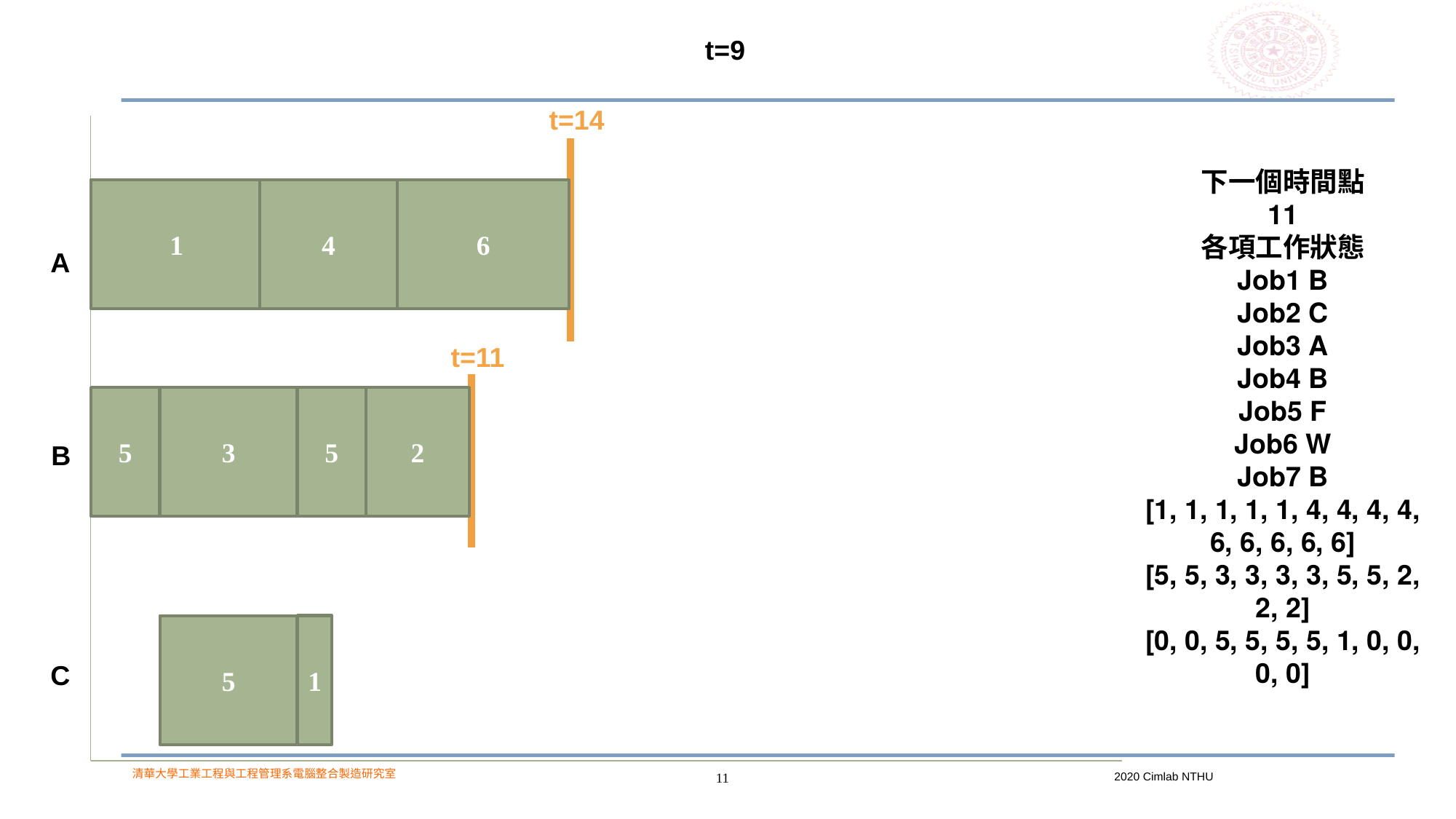

t=9
t=14
1
4
6
A
# 下一個時間點 11 各項工作狀態 Job1 B Job2 C Job3 A Job4 B Job5 F Job6 W Job7 B [1, 1, 1, 1, 1, 4, 4, 4, 4, 6, 6, 6, 6, 6] [5, 5, 3, 3, 3, 3, 5, 5, 2, 2, 2] [0, 0, 5, 5, 5, 5, 1, 0, 0, 0, 0]
t=11
2
5
5
3
B
1
5
C